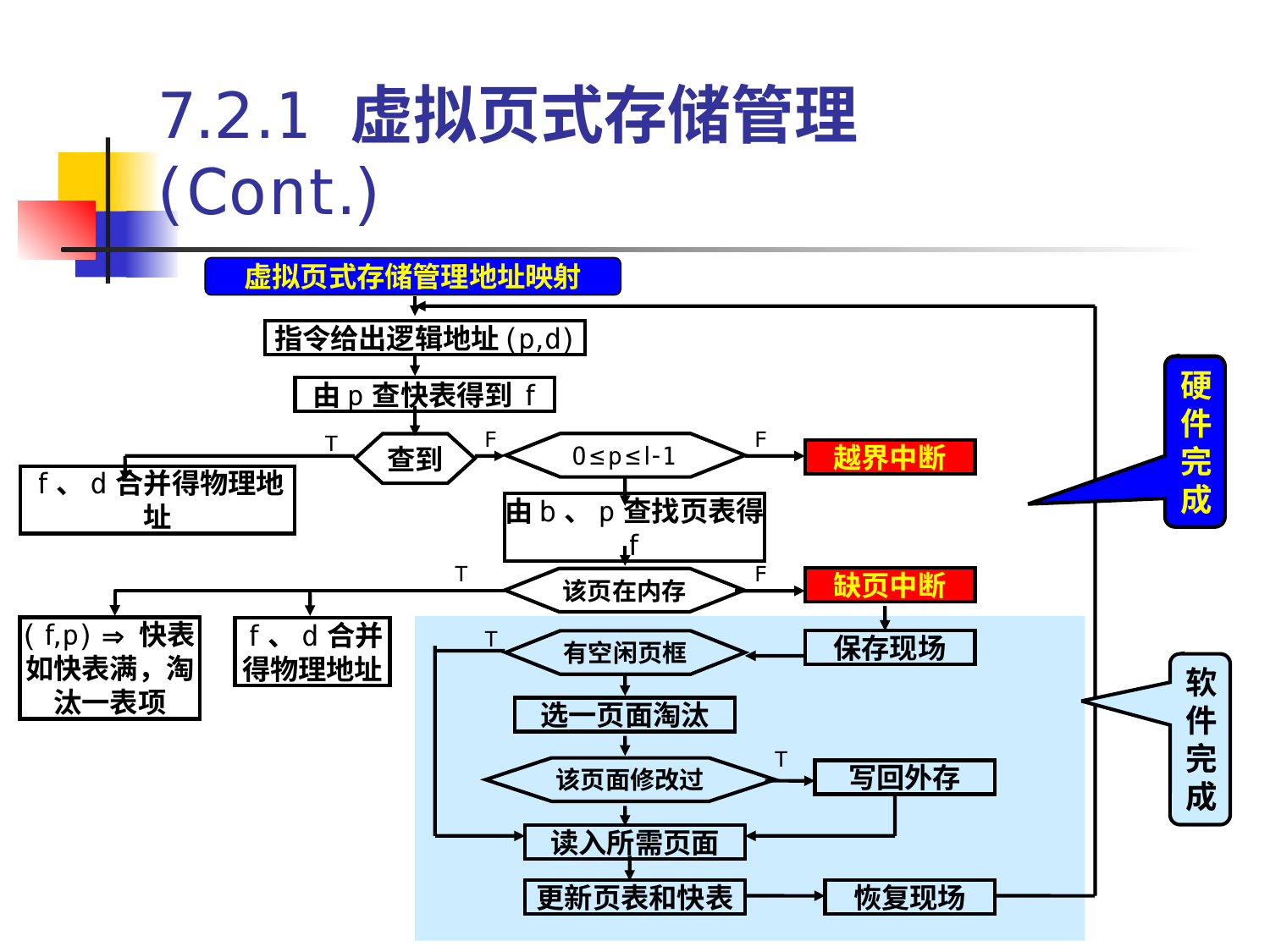

# 7.2.1 虚拟页式存储管理(Cont.)
虚拟页式存储管理地址映射

指令给出逻辑地址(p,d)

硬
件
完
成
由p查快表得到 f

F
F
T
查到
0≤p≤l-1
越界中断

 f、d合并得物理地址
由b、p查找页表得f

T
F
缺页中断
该页在内存

( f,p) ⇒ 快表
如快表满，淘汰一表项
 f、d合并得物理地址

T
保存现场
有空闲页框

软
件
完
成

选一页面淘汰

T
该页面修改过
写回外存

读入所需页面

更新页表和快表
恢复现场